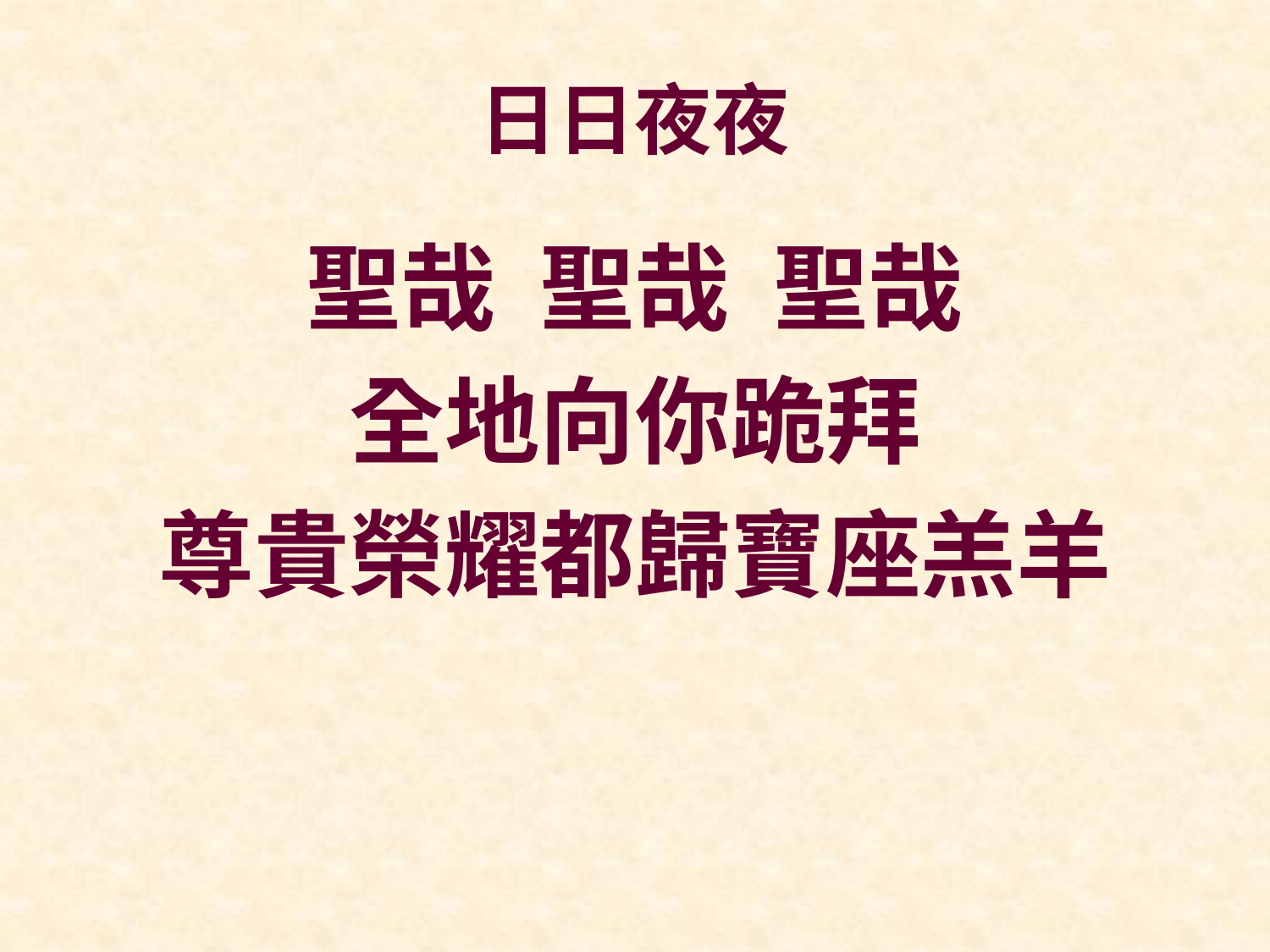

# 日日夜夜
聖哉  聖哉  聖哉
全地向你跪拜
尊貴榮耀都歸寶座羔羊